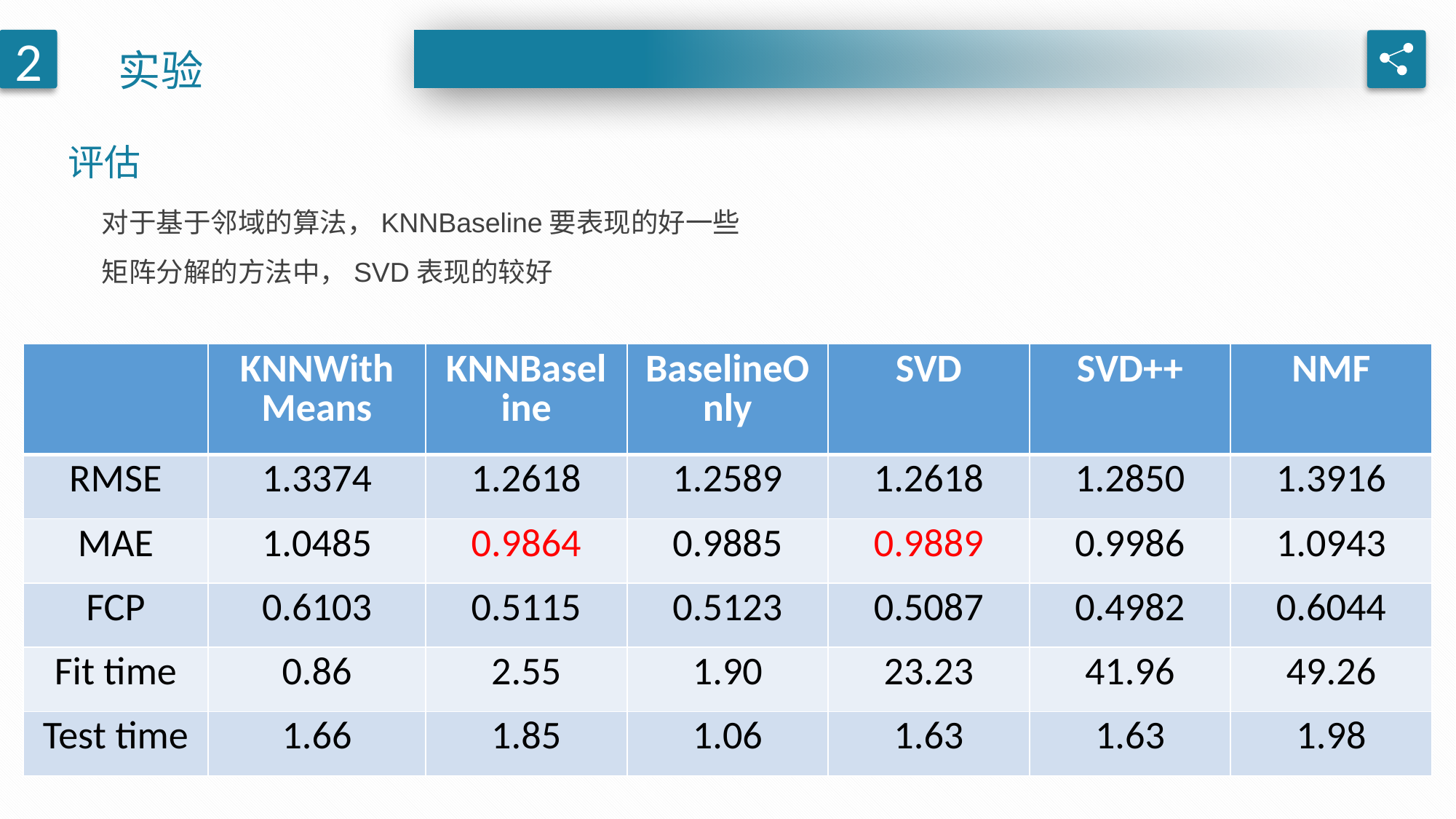

实验
2

评估
对于基于邻域的算法，KNNBaseline要表现的好一些
矩阵分解的方法中，SVD表现的较好
|  | KNNWithMeans | KNNBaseline | BaselineOnly | SVD | SVD++ | NMF |
| --- | --- | --- | --- | --- | --- | --- |
| RMSE | 1.3374 | 1.2618 | 1.2589 | 1.2618 | 1.2850 | 1.3916 |
| MAE | 1.0485 | 0.9864 | 0.9885 | 0.9889 | 0.9986 | 1.0943 |
| FCP | 0.6103 | 0.5115 | 0.5123 | 0.5087 | 0.4982 | 0.6044 |
| Fit time | 0.86 | 2.55 | 1.90 | 23.23 | 41.96 | 49.26 |
| Test time | 1.66 | 1.85 | 1.06 | 1.63 | 1.63 | 1.98 |